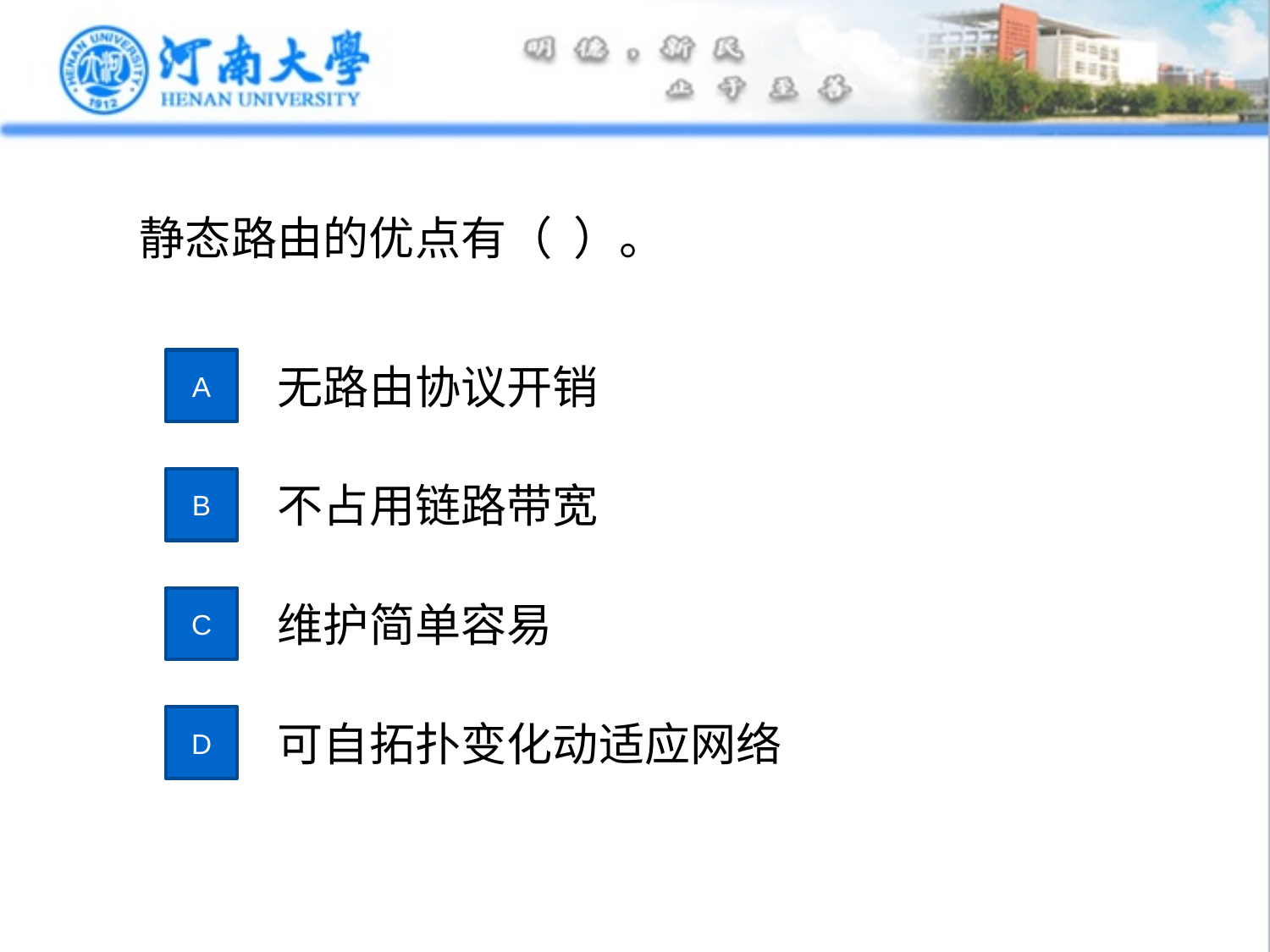

静态路由的优点有（  ）。
无路由协议开销
A
不占用链路带宽
B
维护简单容易
C
可自拓扑变化动适应网络
D